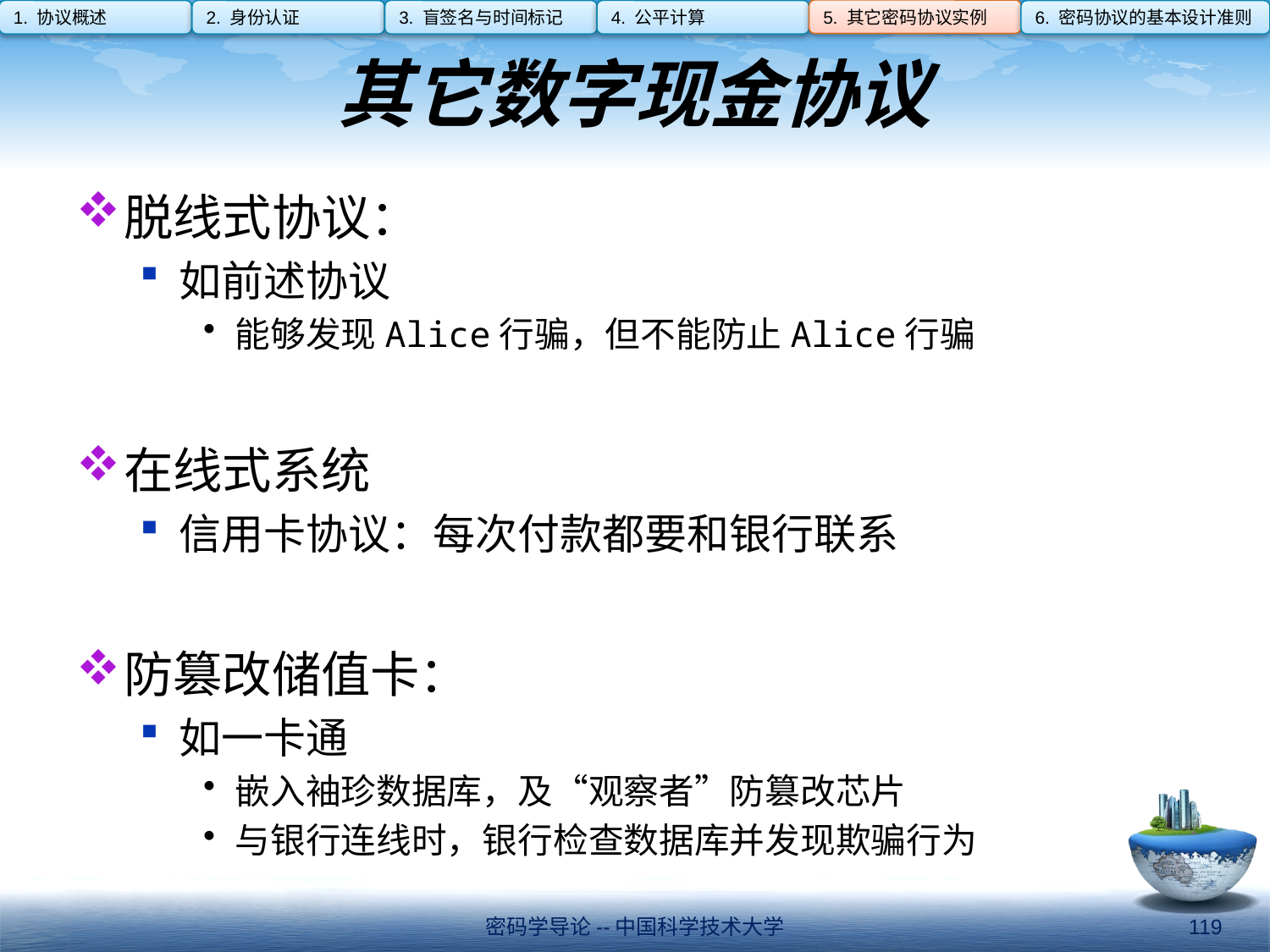

5. 其它密码协议实例
1. 协议概述
2. 身份认证
3. 盲签名与时间标记
4. 公平计算
6. 密码协议的基本设计准则
# 其它数字现金协议
脱线式协议：
如前述协议
能够发现Alice行骗，但不能防止Alice行骗

在线式系统
信用卡协议：每次付款都要和银行联系

防篡改储值卡：
如一卡通
嵌入袖珍数据库，及“观察者”防篡改芯片
与银行连线时，银行检查数据库并发现欺骗行为

密码学导论--中国科学技术大学
119